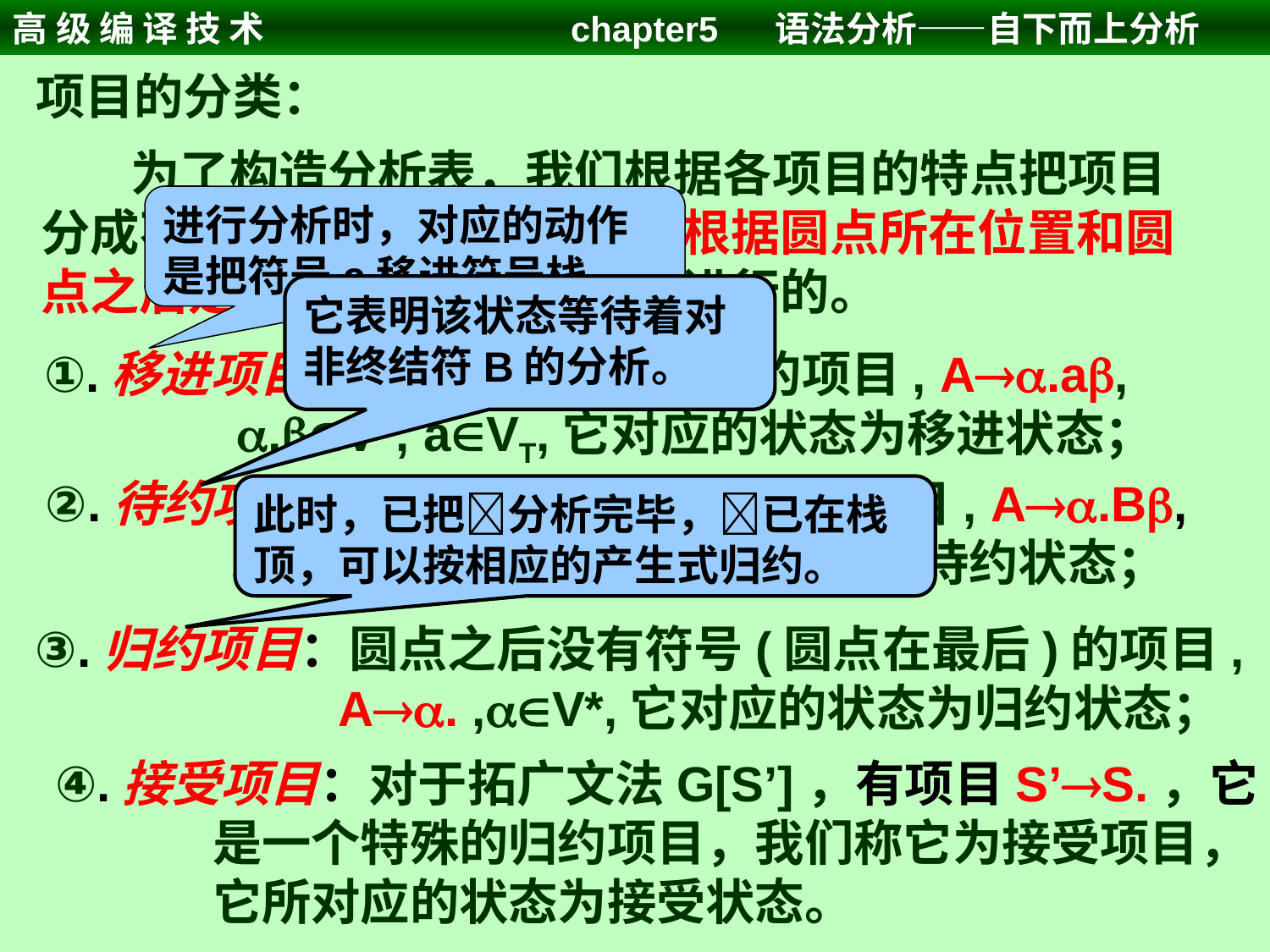

项目的分类：
       为了构造分析表，我们根据各项目的特点把项目
分成不同类型，分类的原则是根据圆点所在位置和圆
点之后是终结符还是非终结符进行的。
进行分析时，对应的动作是把符号a移进符号栈。
它表明该状态等待着对非终结符B的分析。
①.移进项目：圆点之后为终结符的项目, A→α.aβ,
              α,β∈V*, a∈VT,它对应的状态为移进状态；
②.待约项目：圆点之后为非终结符的项目, A→α.Bβ,
              α,β∈V*,B∈VN ,它对应的状态为待约状态；
此时，已把α分析完毕，α已在栈顶，可以按相应的产生式归约。
③.归约项目：圆点之后没有符号(圆点在最后)的项目,
                      A→α. ,α∈V*,它对应的状态为归约状态；
④.接受项目：对于拓广文法G[S’]，有项目S’→S.，它
             是一个特殊的归约项目，我们称它为接受项目，
             它所对应的状态为接受状态。